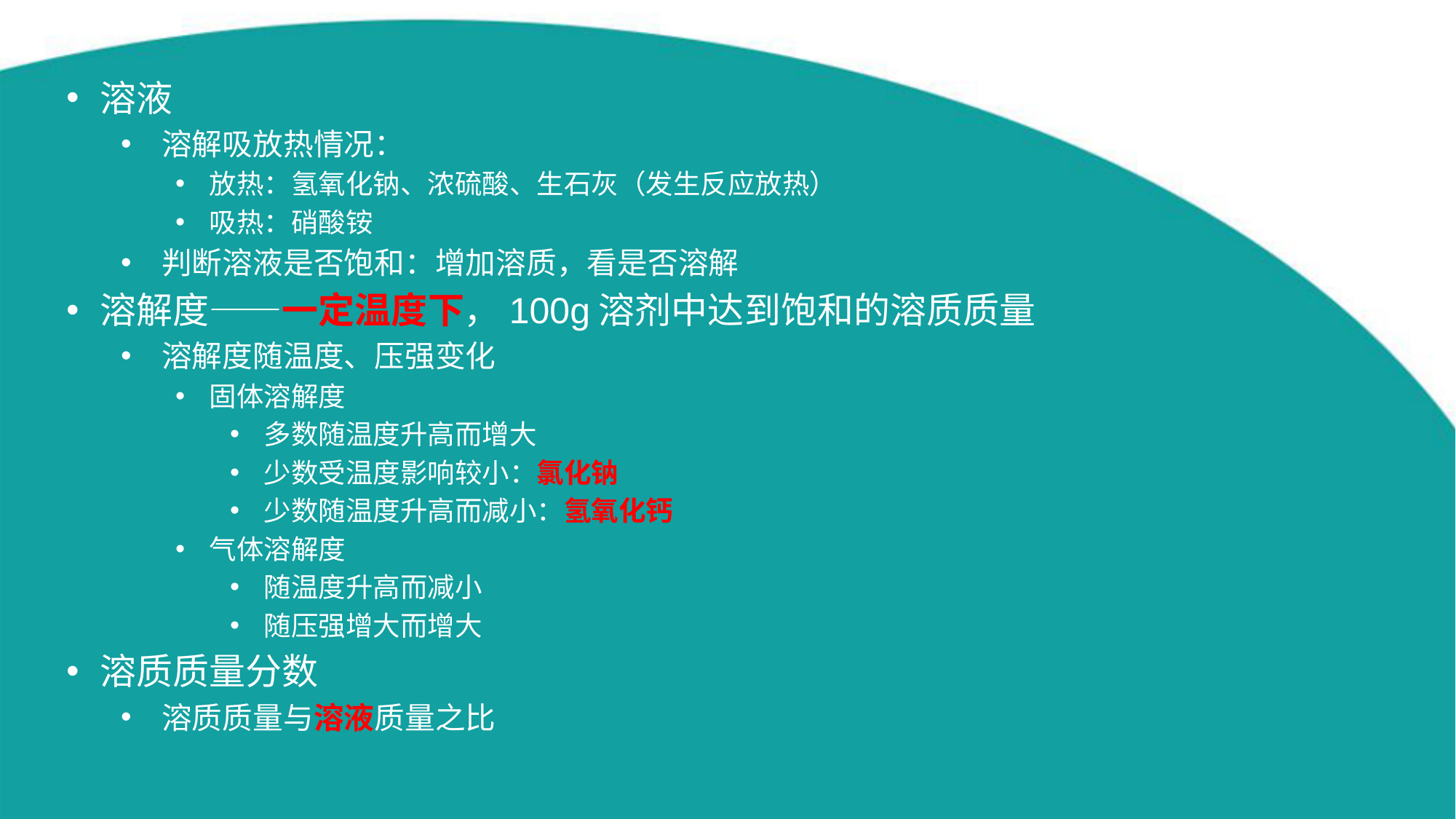

溶液
溶解吸放热情况：
放热：氢氧化钠、浓硫酸、生石灰（发生反应放热）
吸热：硝酸铵
判断溶液是否饱和：增加溶质，看是否溶解
溶解度——一定温度下，100g溶剂中达到饱和的溶质质量
溶解度随温度、压强变化
固体溶解度
多数随温度升高而增大
少数受温度影响较小：氯化钠
少数随温度升高而减小：氢氧化钙
气体溶解度
随温度升高而减小
随压强增大而增大
溶质质量分数
溶质质量与溶液质量之比